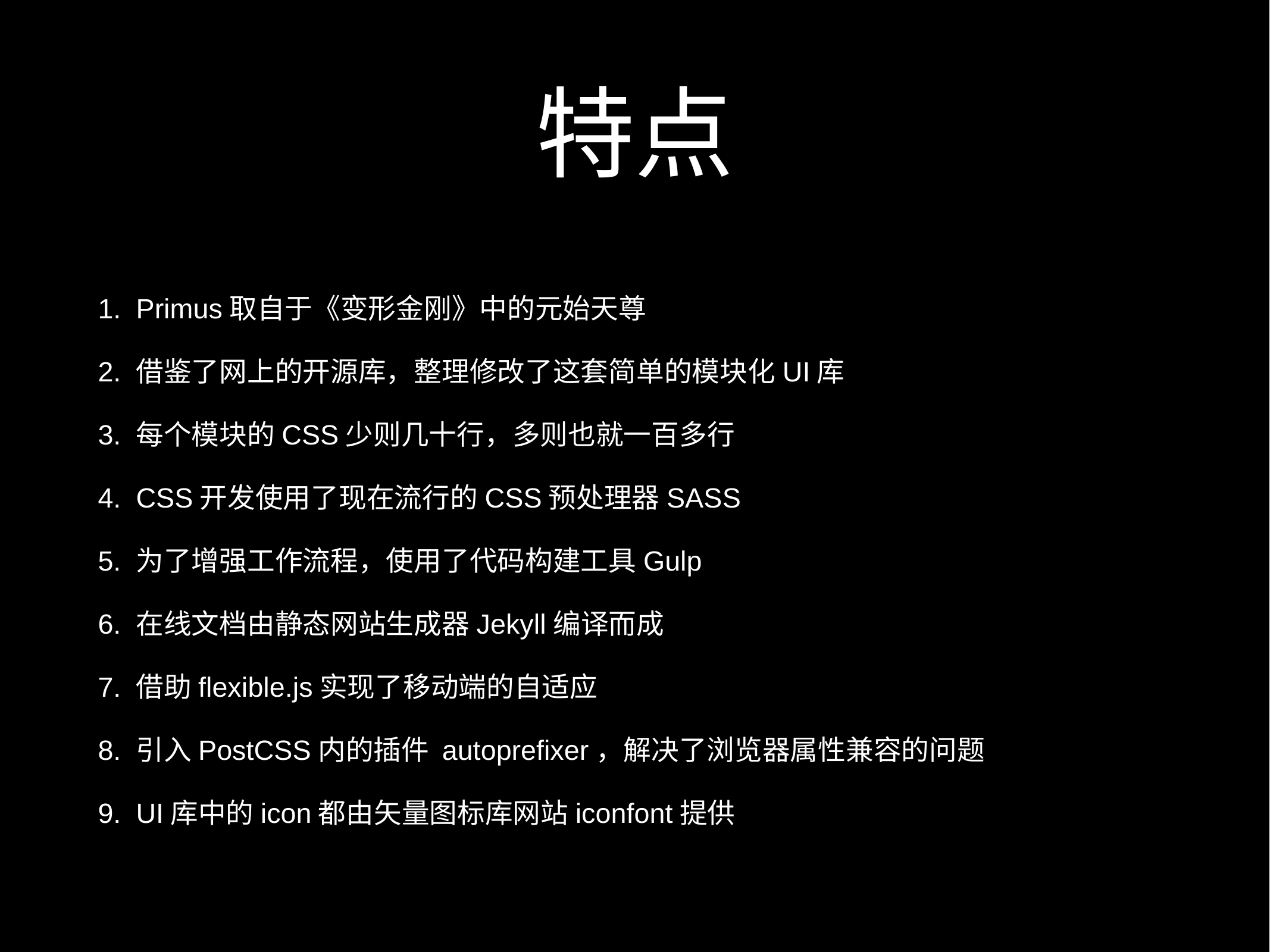

# 特点
Primus取自于《变形金刚》中的元始天尊
借鉴了网上的开源库，整理修改了这套简单的模块化UI库
每个模块的CSS少则几十行，多则也就一百多行
CSS开发使用了现在流行的CSS预处理器SASS
为了增强工作流程，使用了代码构建工具Gulp
在线文档由静态网站生成器Jekyll编译而成
借助flexible.js实现了移动端的自适应
引入PostCSS内的插件 autoprefixer，解决了浏览器属性兼容的问题
UI库中的icon都由矢量图标库网站iconfont提供